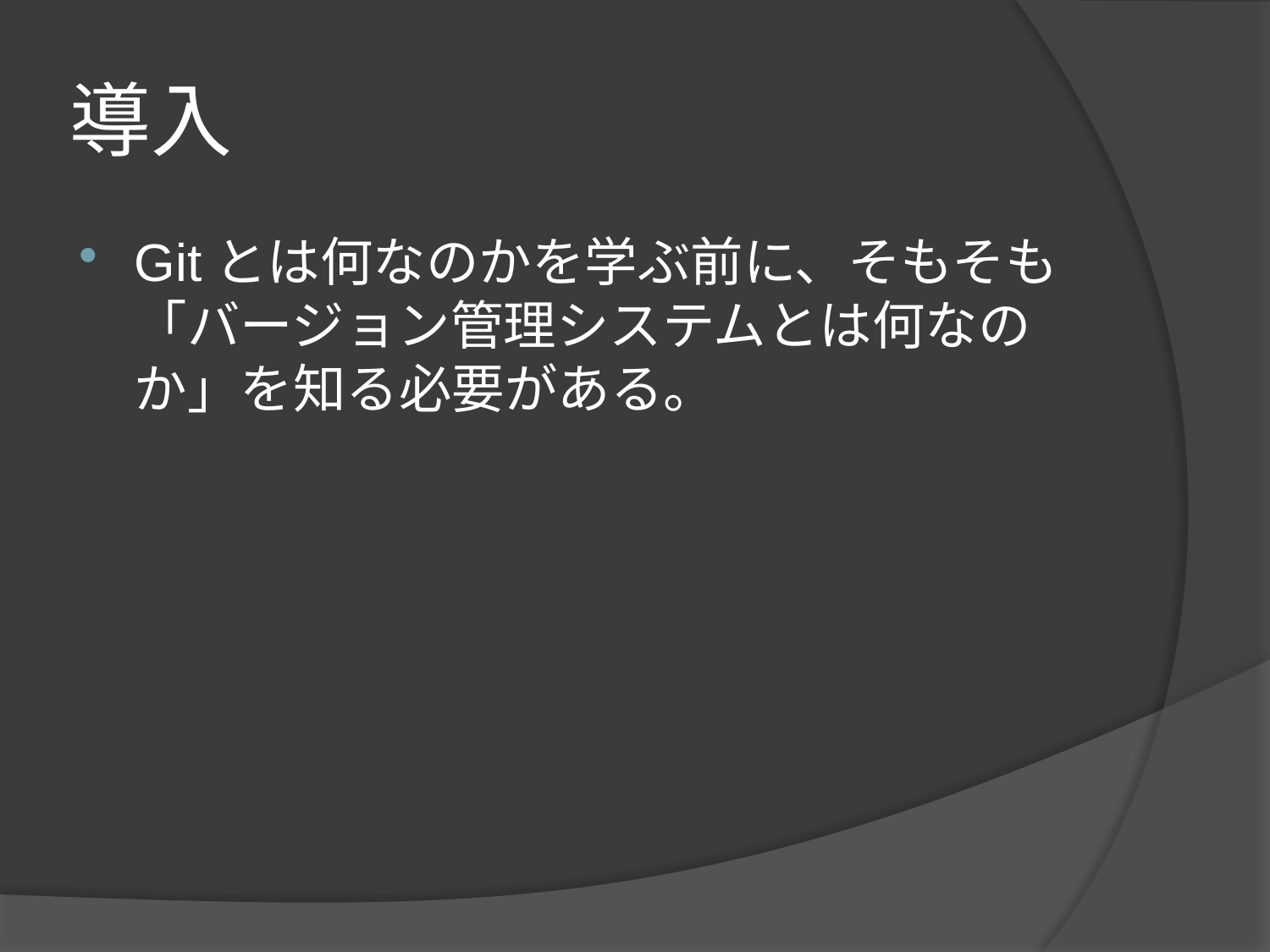

# 導入
Gitとは何なのかを学ぶ前に、そもそも「バージョン管理システムとは何なのか」を知る必要がある。